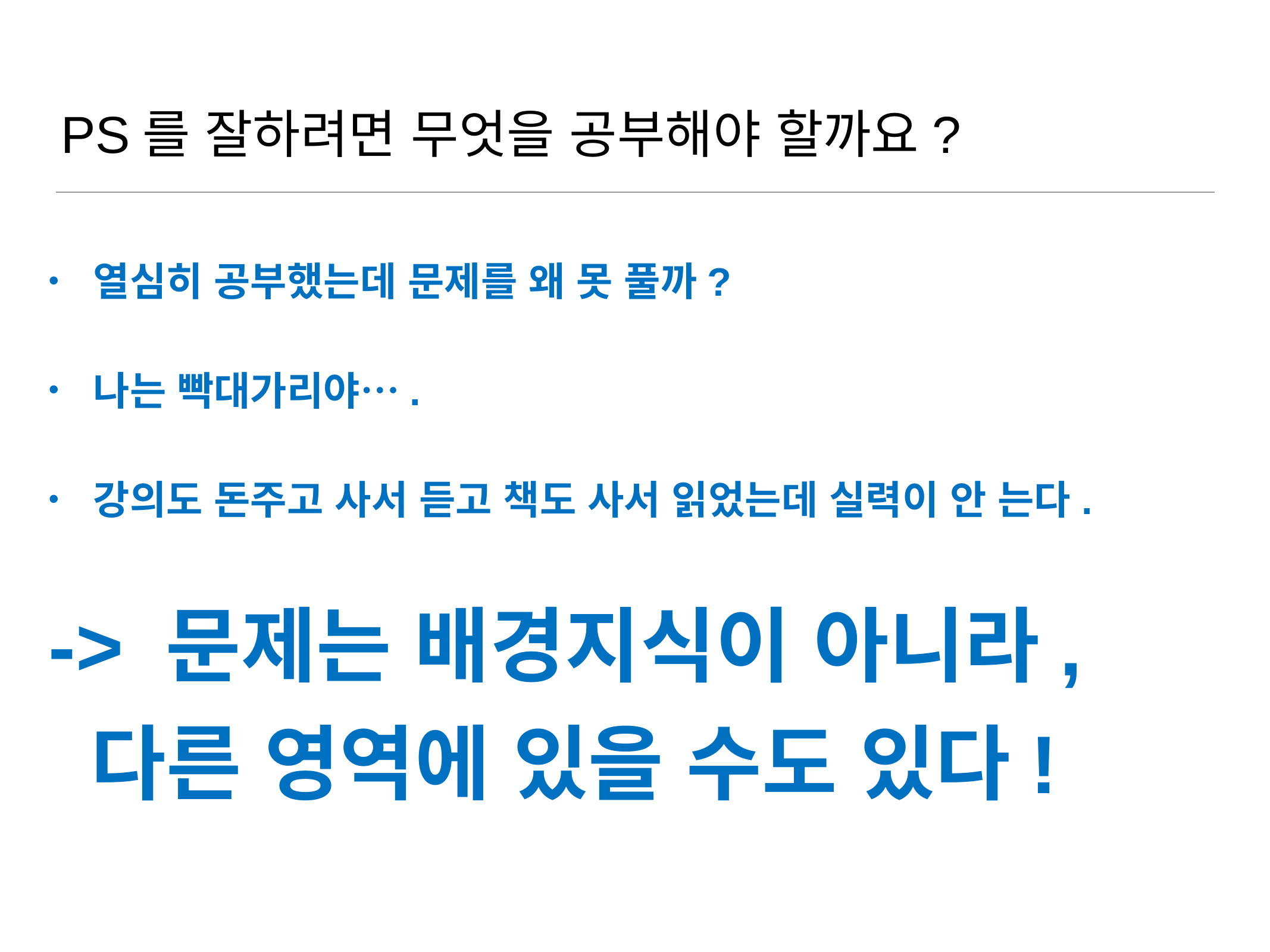

# PS를 잘하려면 무엇을 공부해야 할까요?
열심히 공부했는데 문제를 왜 못 풀까?
나는 빡대가리야….
강의도 돈주고 사서 듣고 책도 사서 읽었는데 실력이 안 는다.
-> 문제는 배경지식이 아니라,
 다른 영역에 있을 수도 있다!